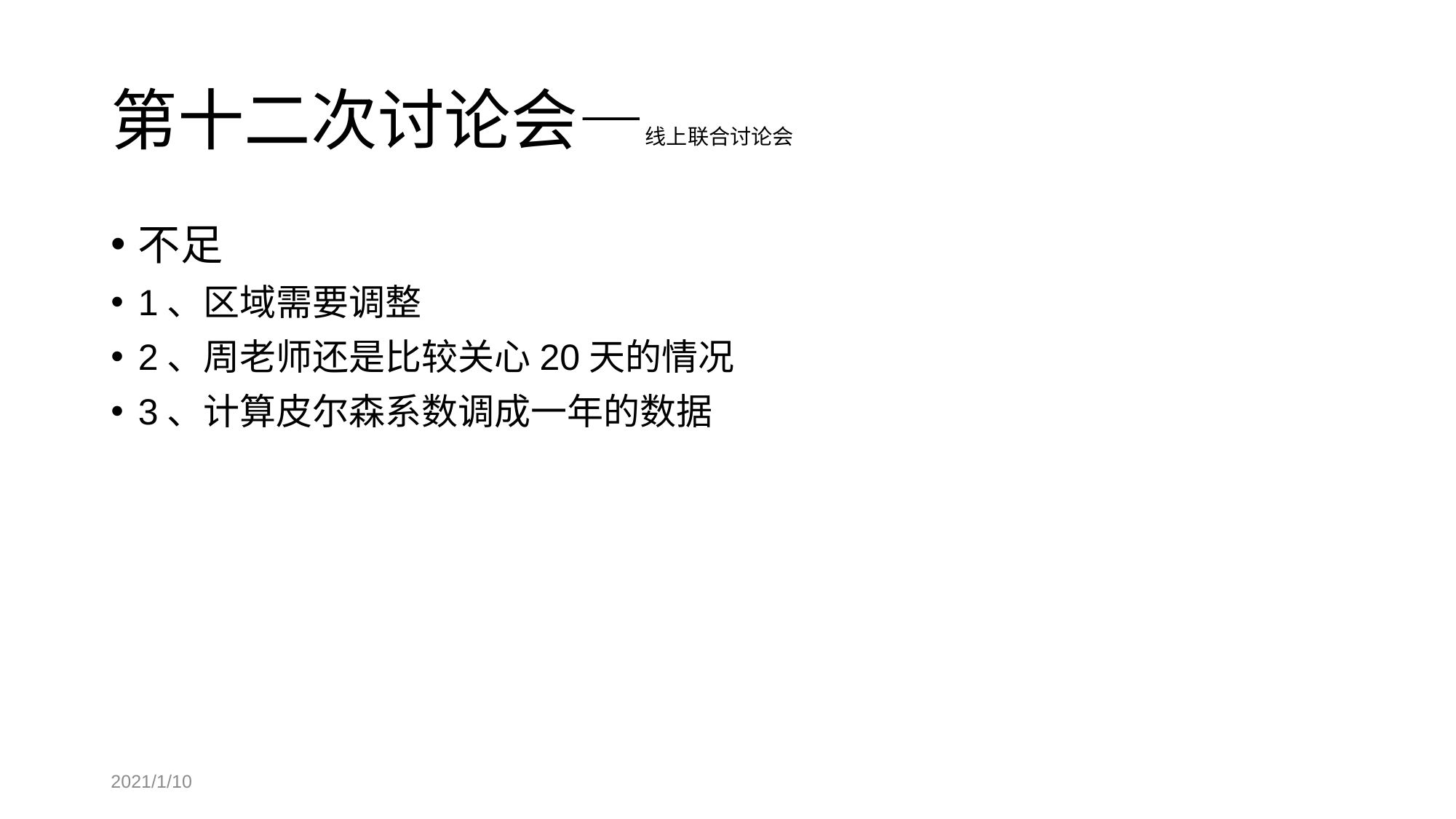

# 第十二次讨论会—线上联合讨论会
不足
1、区域需要调整
2、周老师还是比较关心20天的情况
3、计算皮尔森系数调成一年的数据
2021/1/10